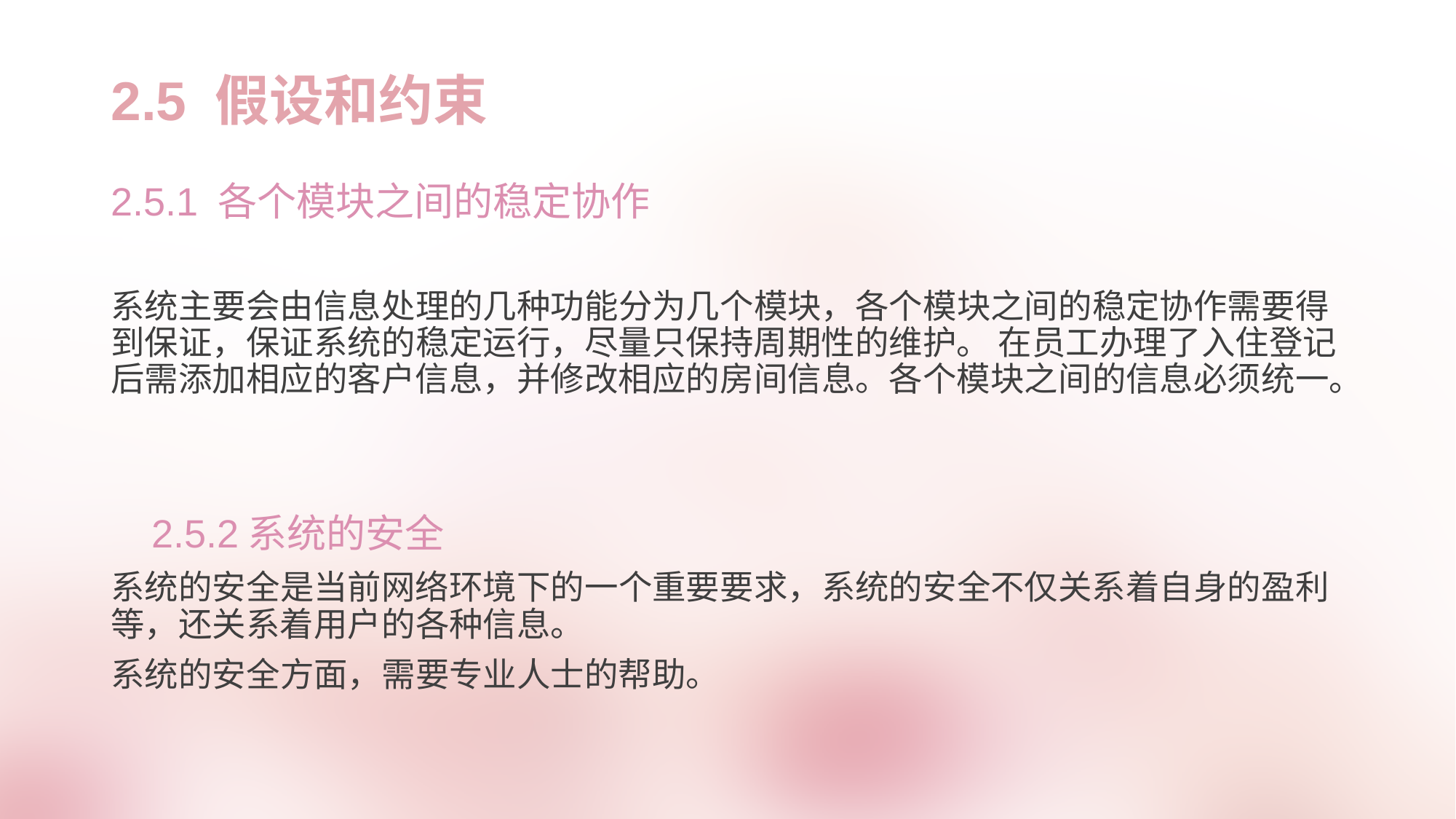

# 2.5 假设和约束
2.5.1 各个模块之间的稳定协作

系统主要会由信息处理的几种功能分为几个模块，各个模块之间的稳定协作需要得到保证，保证系统的稳定运行，尽量只保持周期性的维护。 在员工办理了入住登记后需添加相应的客户信息，并修改相应的房间信息。各个模块之间的信息必须统一。

    2.5.2系统的安全
系统的安全是当前网络环境下的一个重要要求，系统的安全不仅关系着自身的盈利等，还关系着用户的各种信息。
系统的安全方面，需要专业人士的帮助。